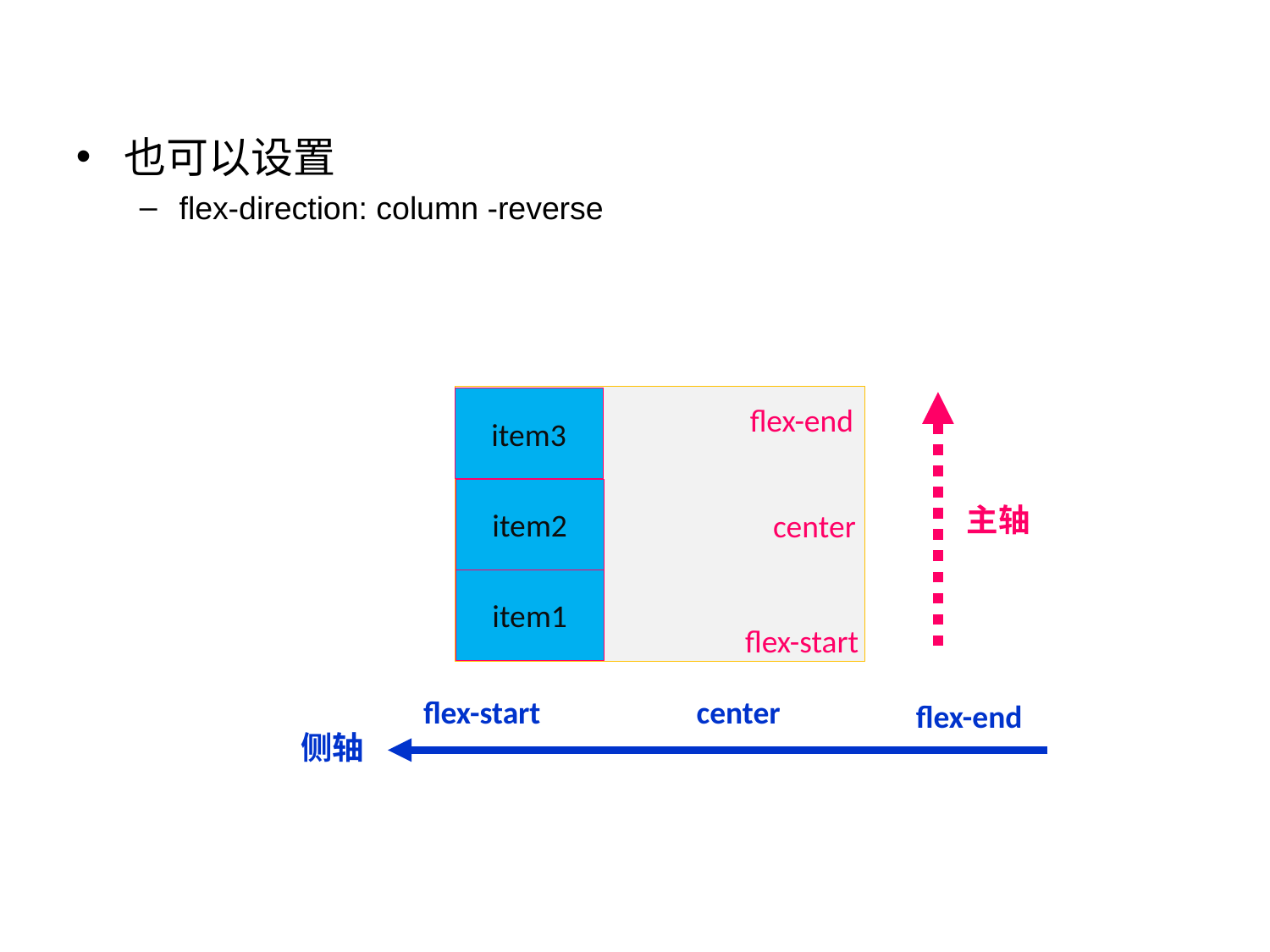

也可以设置
flex-direction: column -reverse
侧轴
flex-end
center
flex-start

item3
flex-end
item2
主轴
center
item1
flex-start